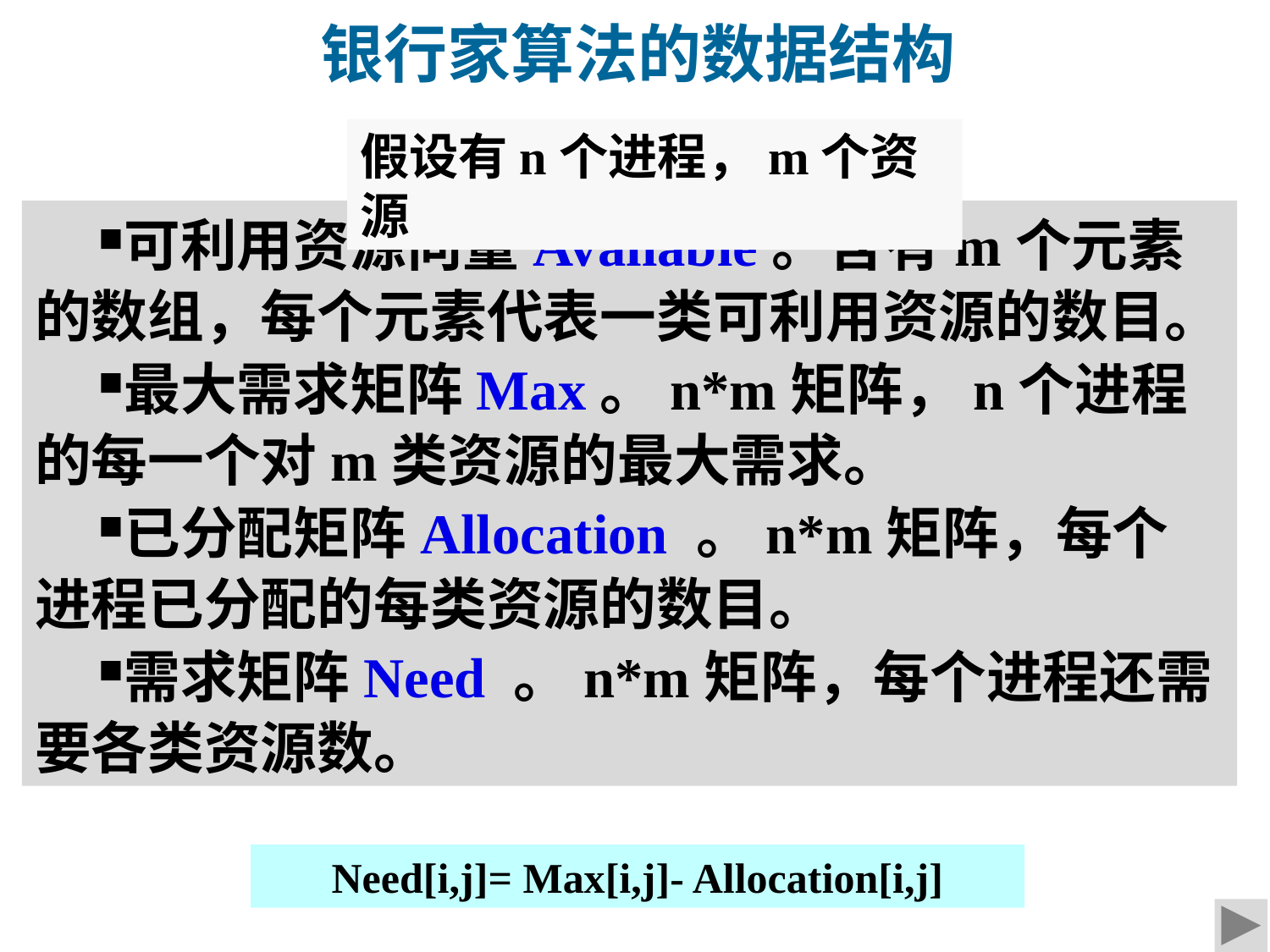

# 银行家算法的数据结构
假设有n个进程，m个资源
可利用资源向量Available。含有m个元素的数组，每个元素代表一类可利用资源的数目。
最大需求矩阵Max。n*m矩阵，n个进程的每一个对m类资源的最大需求。
已分配矩阵Allocation 。n*m矩阵，每个进程已分配的每类资源的数目。
需求矩阵Need 。n*m矩阵，每个进程还需要各类资源数。
Need[i,j]= Max[i,j]- Allocation[i,j]